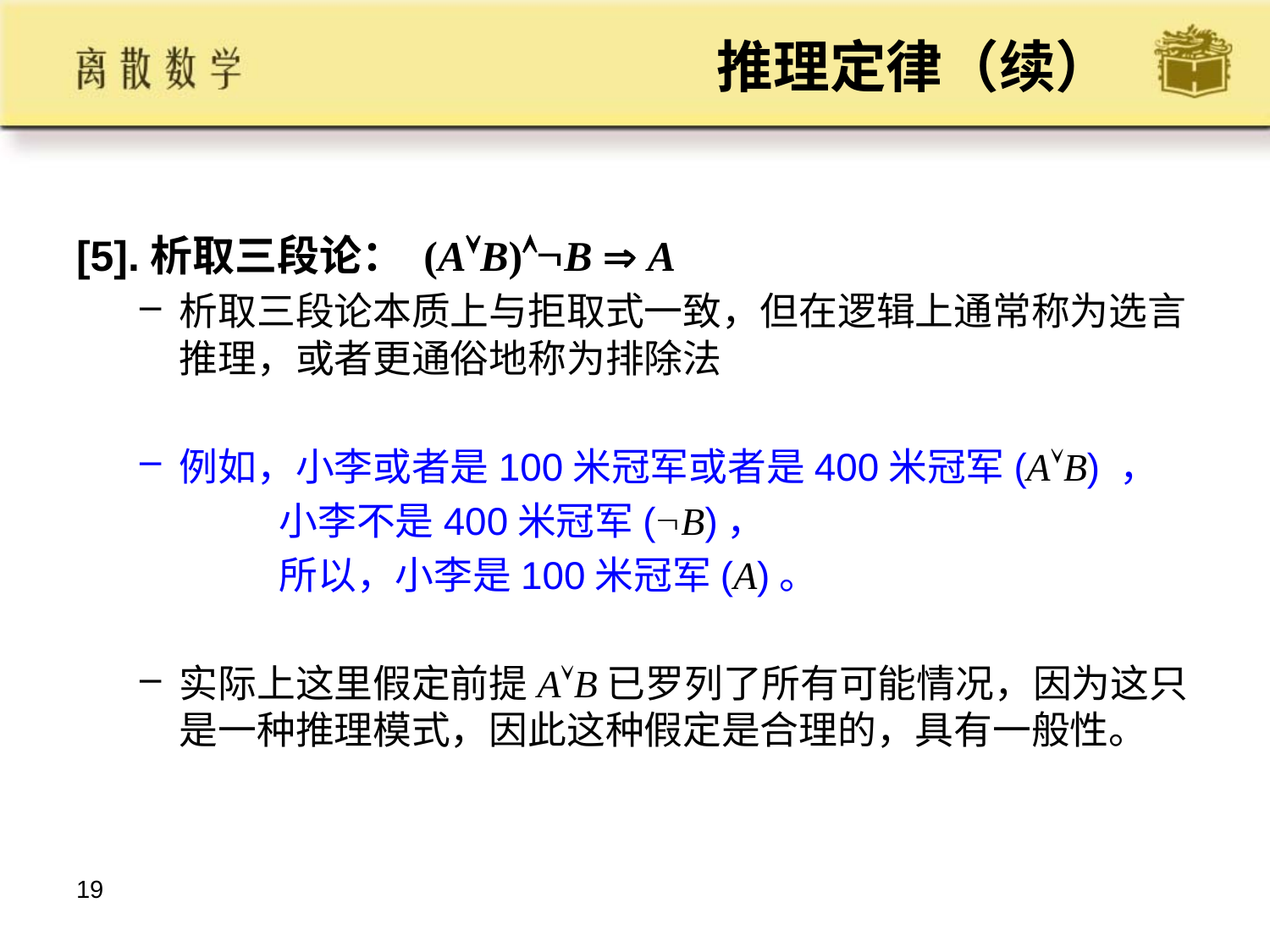

# 推理定律（续）
[5].析取三段论： (A∨B)∧¬B ⇒ A
析取三段论本质上与拒取式一致，但在逻辑上通常称为选言推理，或者更通俗地称为排除法

例如，小李或者是100米冠军或者是400米冠军(A∨B) ，
               小李不是400米冠军(¬B)，
               所以，小李是100米冠军(A)。

实际上这里假定前提A∨B已罗列了所有可能情况，因为这只是一种推理模式，因此这种假定是合理的，具有一般性。
19